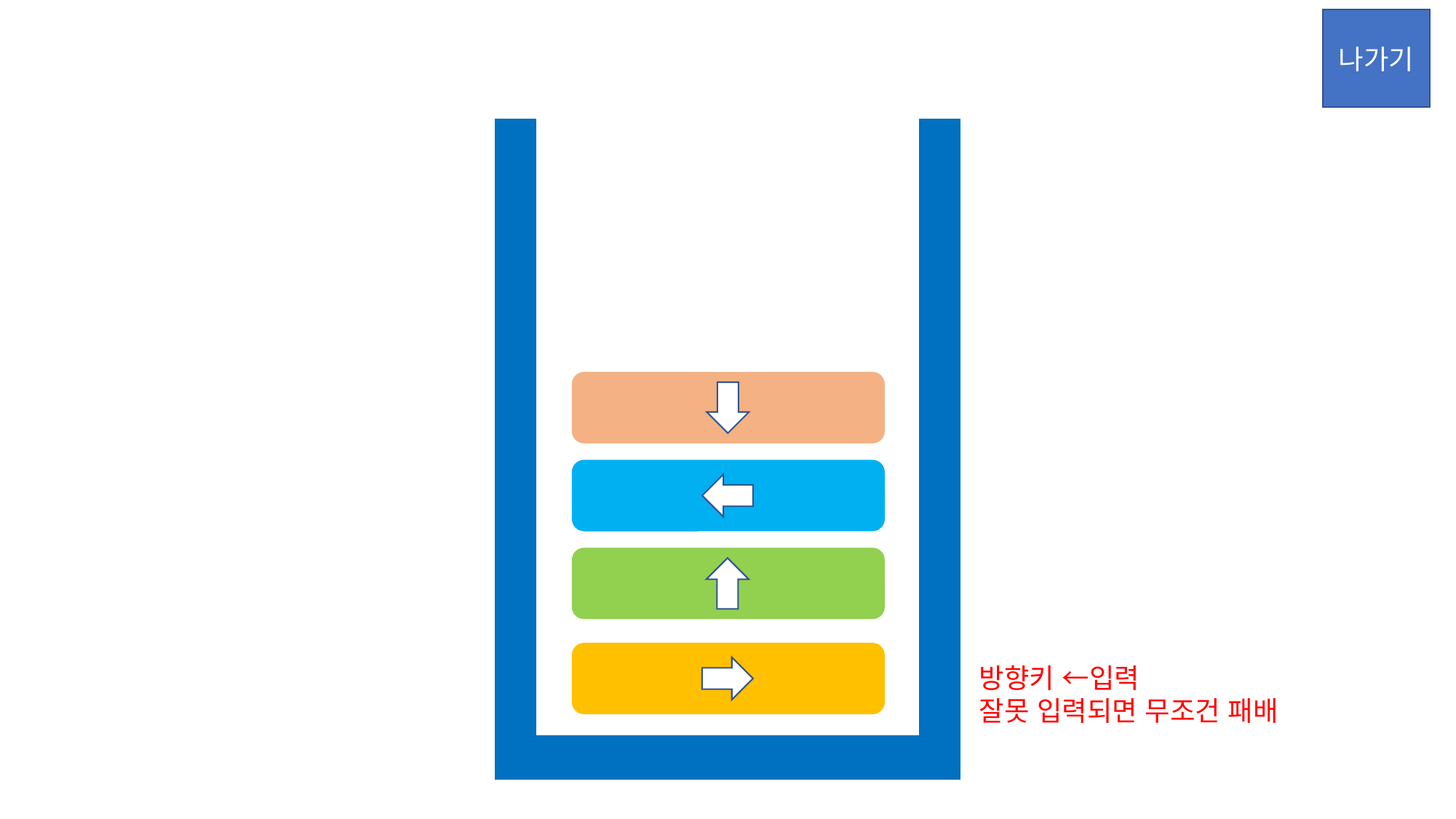

나가기

방향키 ←입력
잘못 입력되면 무조건 패배